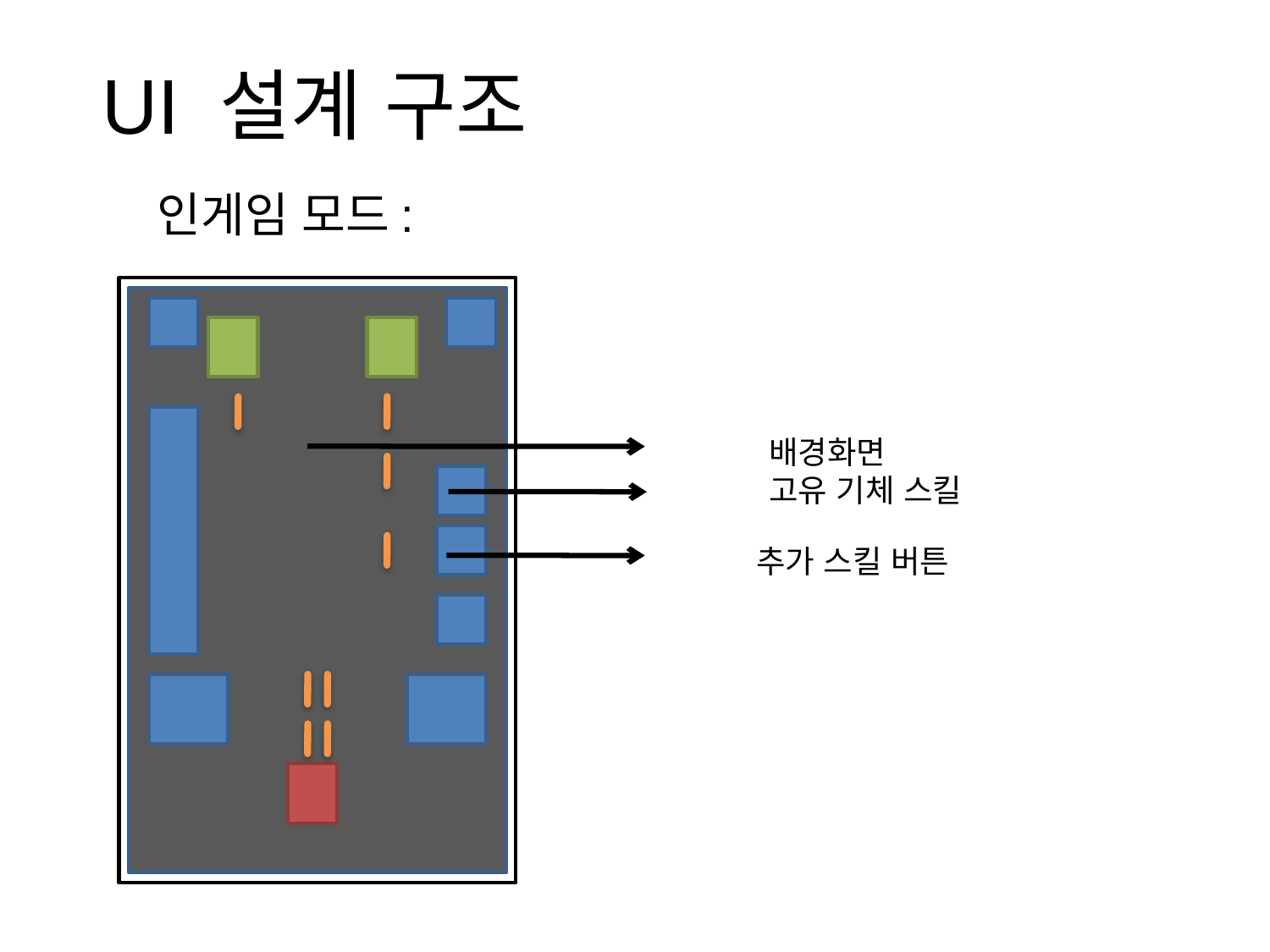

# UI 설계 구조
인게임 모드:

배경화면
고유 기체 스킬

추가 스킬 버튼